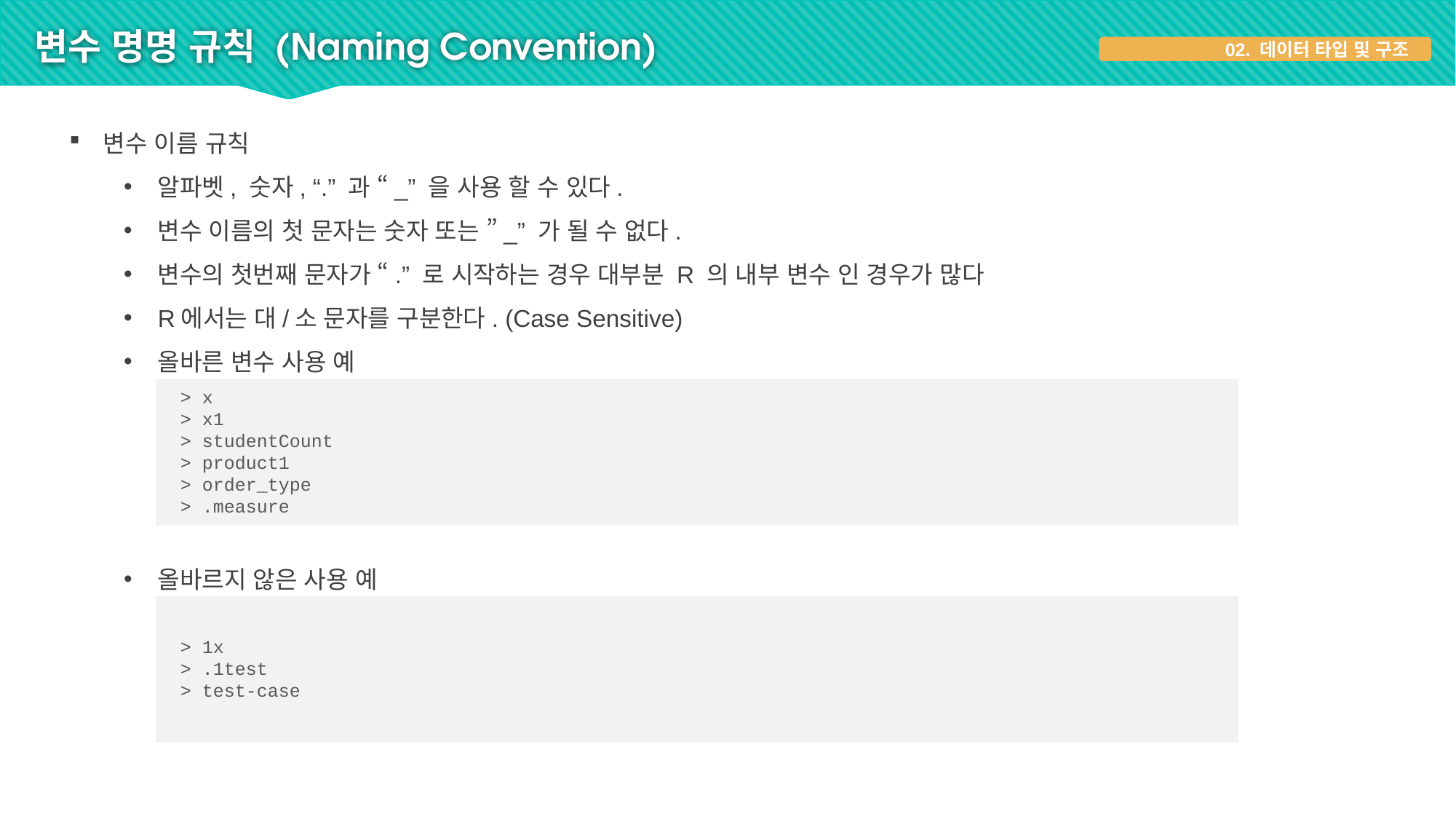

# 변수 명명 규칙 (Naming Convention)
02. 데이터 타입 및 구조
변수 이름 규칙
알파벳, 숫자, “.” 과 “_” 을 사용 할 수 있다.
변수 이름의 첫 문자는 숫자 또는 ”_” 가 될 수 없다.
변수의 첫번째 문자가 “.” 로 시작하는 경우 대부분 R 의 내부 변수 인 경우가 많다
R에서는 대/소 문자를 구분한다. (Case Sensitive)
올바른 변수 사용 예

올바르지 않은 사용 예

> x
> x1
> studentCount
> product1
> order_type
> .measure

> 1x
> .1test
> test-case